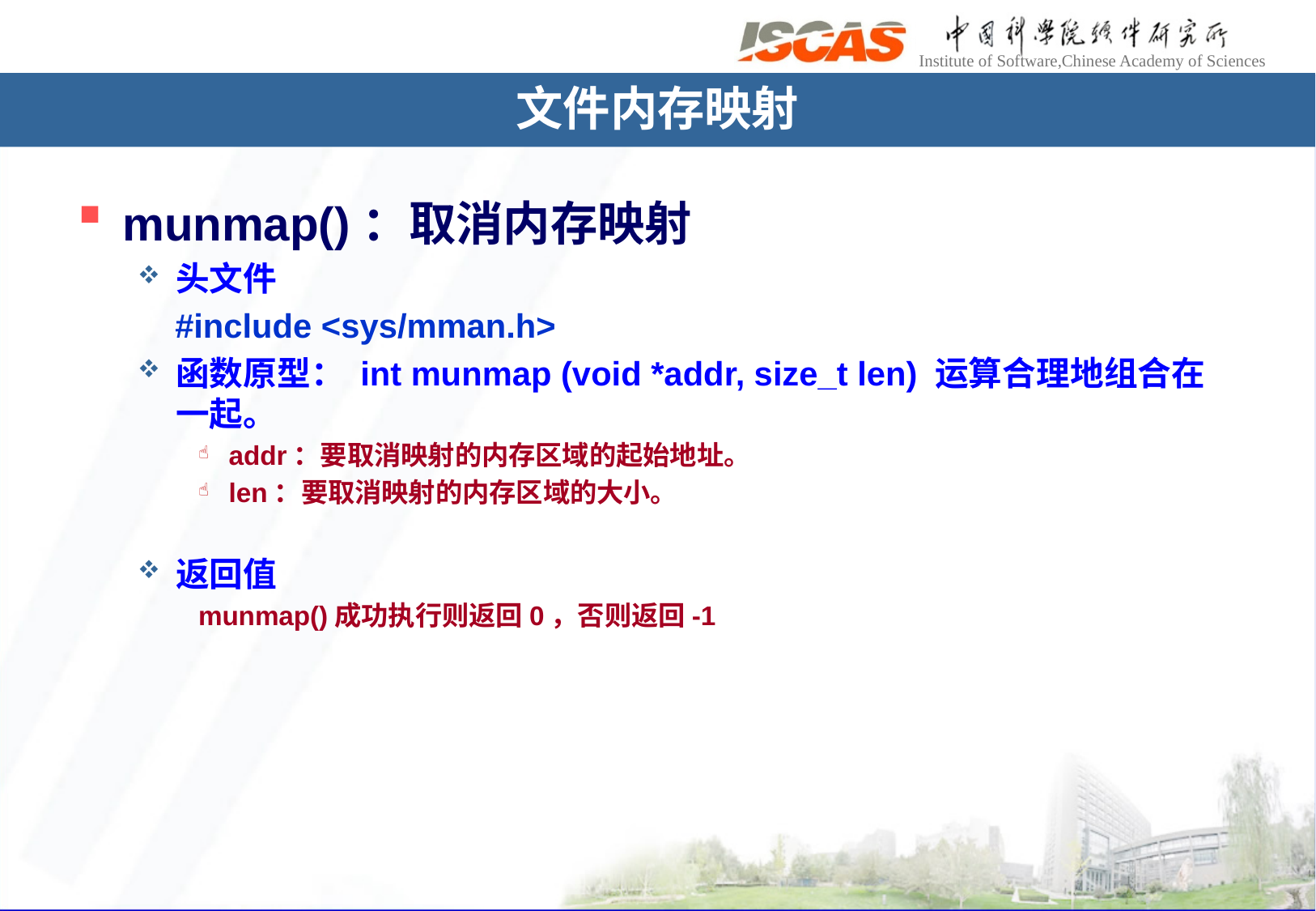

文件内存映射

munmap()：取消内存映射
头文件
    #include <sys/mman.h>
函数原型： int munmap (void *addr, size_t len) 运算合理地组合在一起。
addr：要取消映射的内存区域的起始地址。
len：要取消映射的内存区域的大小。

返回值
munmap()成功执行则返回0，否则返回-1